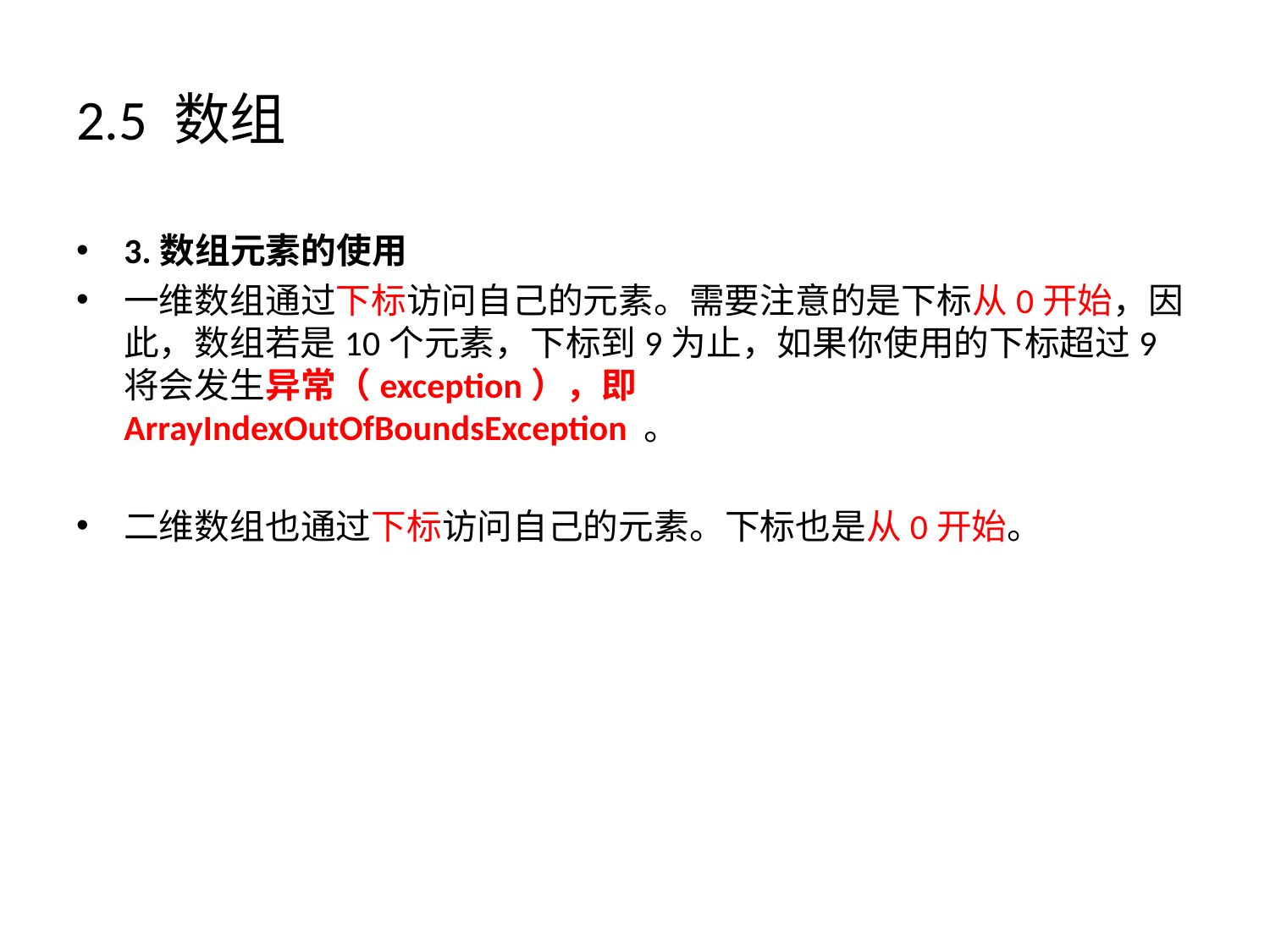

# 2.5 数组
3.数组元素的使用
一维数组通过下标访问自己的元素。需要注意的是下标从0开始，因此，数组若是10个元素，下标到9为止，如果你使用的下标超过9将会发生异常（exception），即ArrayIndexOutOfBoundsException 。

二维数组也通过下标访问自己的元素。下标也是从0开始。